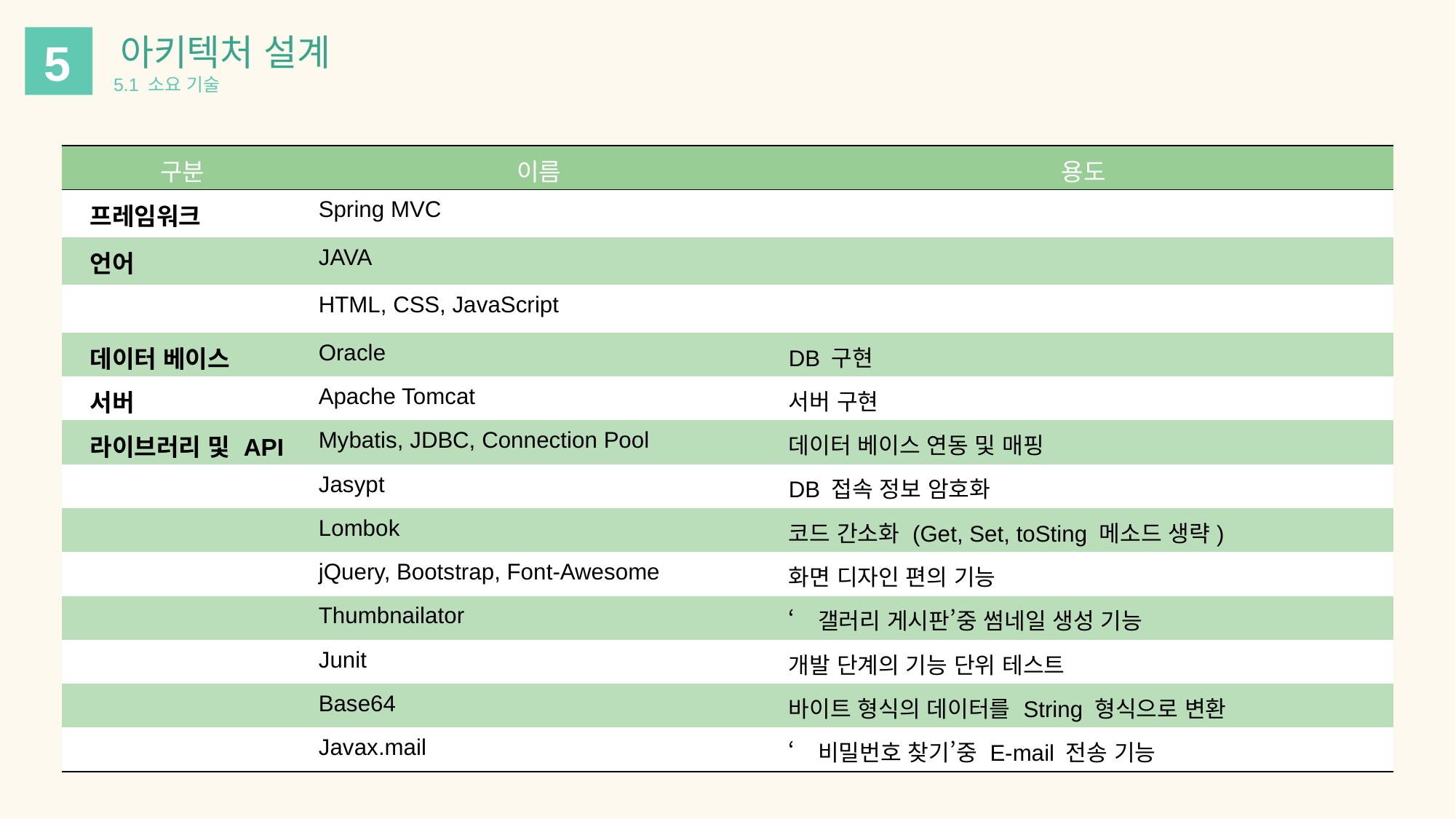

아키텍처 설계
5.1 소요 기술

5
| 구분 | 이름 | 용도 |
| --- | --- | --- |
| 프레임워크 | Spring MVC |  |
| 언어 | JAVA |  |
|  | HTML, CSS, JavaScript |  |
| 데이터 베이스 | Oracle | DB 구현 |
| 서버 | Apache Tomcat | 서버 구현 |
| 라이브러리 및 API | Mybatis, JDBC, Connection Pool | 데이터 베이스 연동 및 매핑 |
|  | Jasypt | DB 접속 정보 암호화 |
|  | Lombok | 코드 간소화 (Get, Set, toSting 메소드 생략) |
|  | jQuery, Bootstrap, Font-Awesome | 화면 디자인 편의 기능 |
|  | Thumbnailator | ‘갤러리 게시판’중 썸네일 생성 기능 |
|  | Junit | 개발 단계의 기능 단위 테스트 |
|  | Base64 | 바이트 형식의 데이터를 String 형식으로 변환 |
|  | Javax.mail | ‘비밀번호 찾기’중 E-mail 전송 기능 |